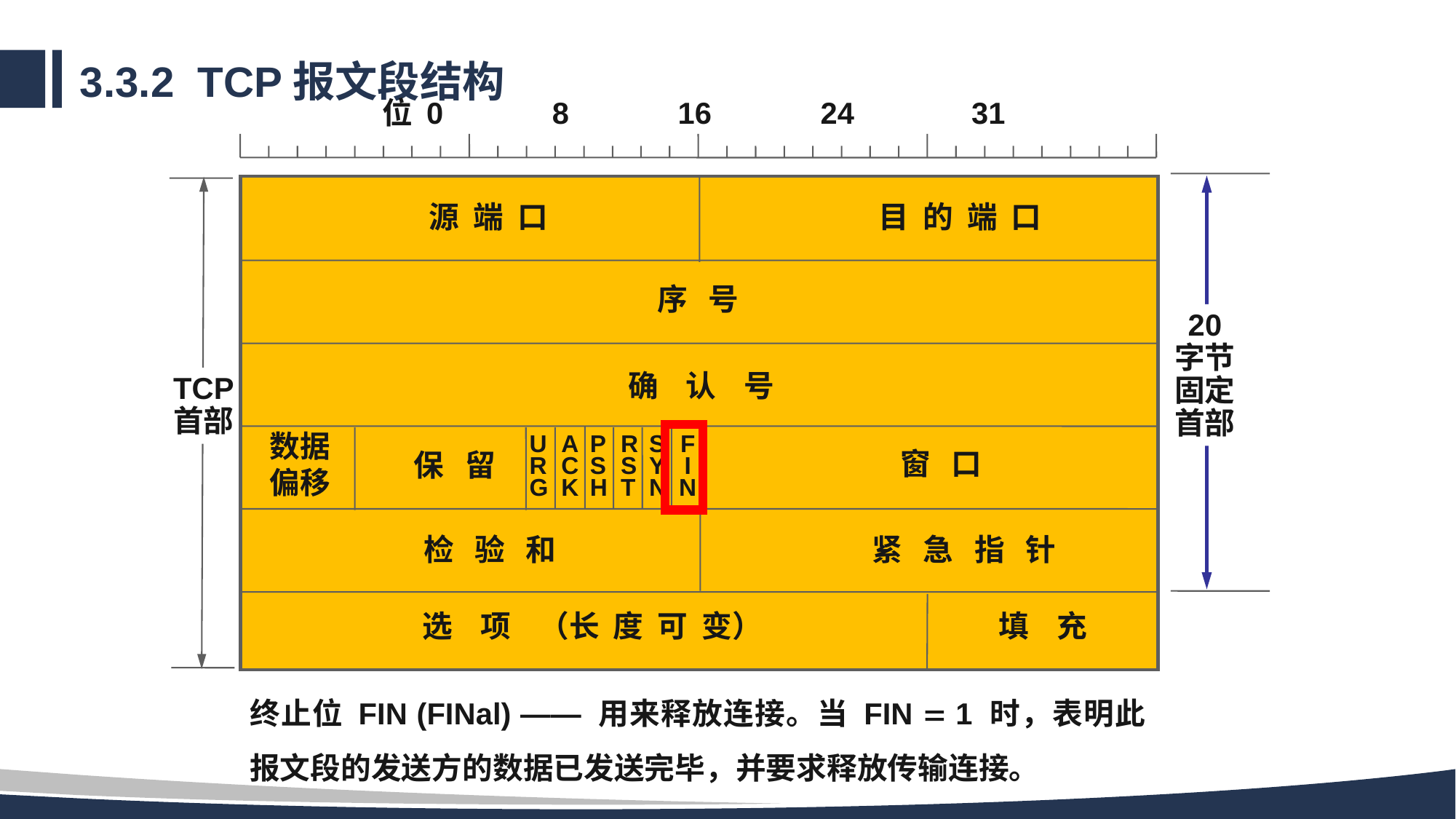

# 3.3.2  TCP报文段结构
位 0             8             16             24              31

源  端  口
目  的  端  口

序   号
20
字节
固定
首部

确    认    号
TCP
首部
数据
偏移

U
R
G
A
C
K
P
S
H
R
S
T
S
Y
N
F
I
N
窗   口
保   留

检   验   和
紧   急   指   针

选    项    （长  度  可  变）
填    充

终止位 FIN (FINal) —— 用来释放连接。当 FIN = 1 时，表明此报文段的发送方的数据已发送完毕，并要求释放传输连接。